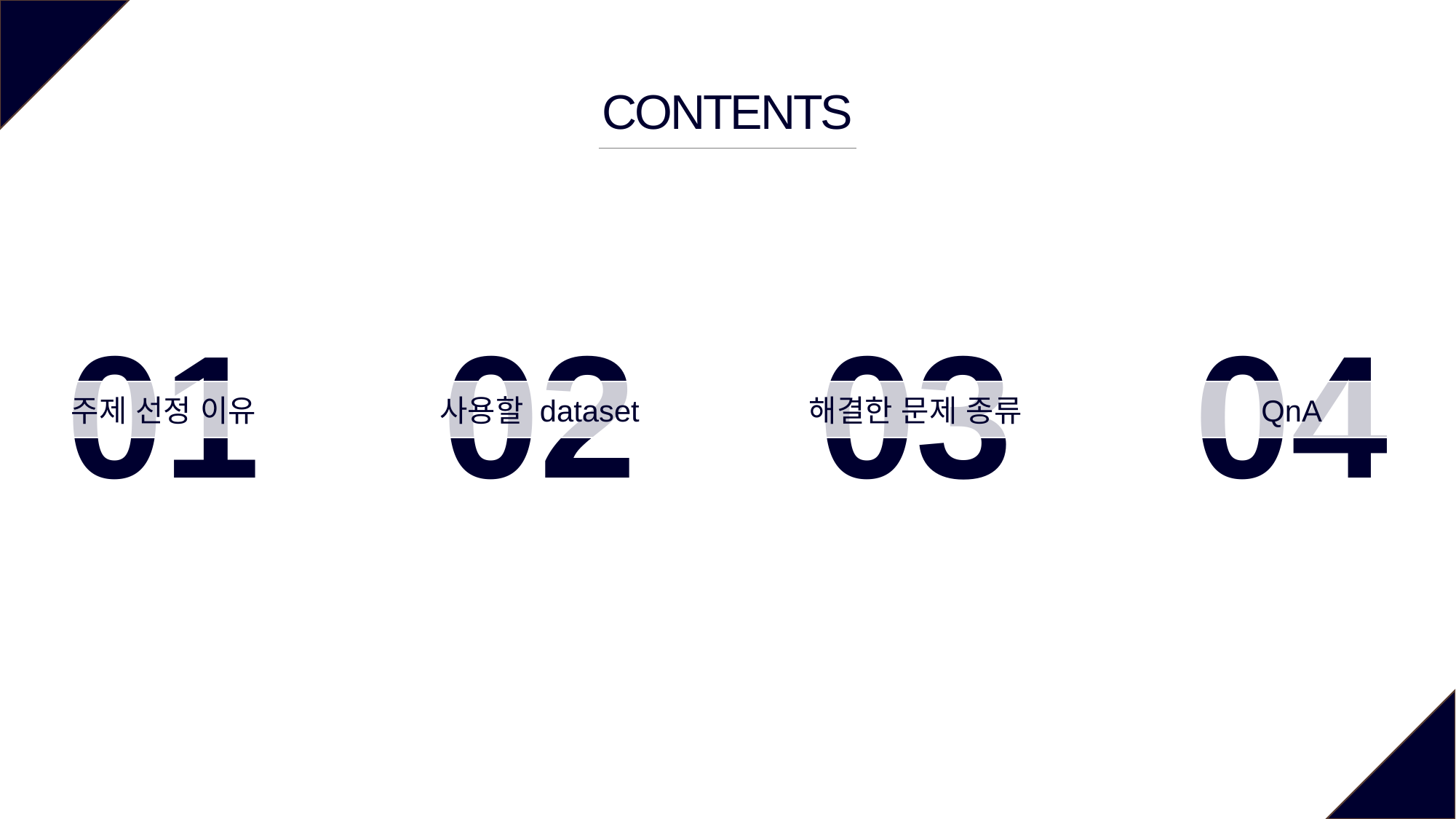

CONTENTS
01
02
03
04
주제 선정 이유
사용할 dataset
해결한 문제 종류
QnA